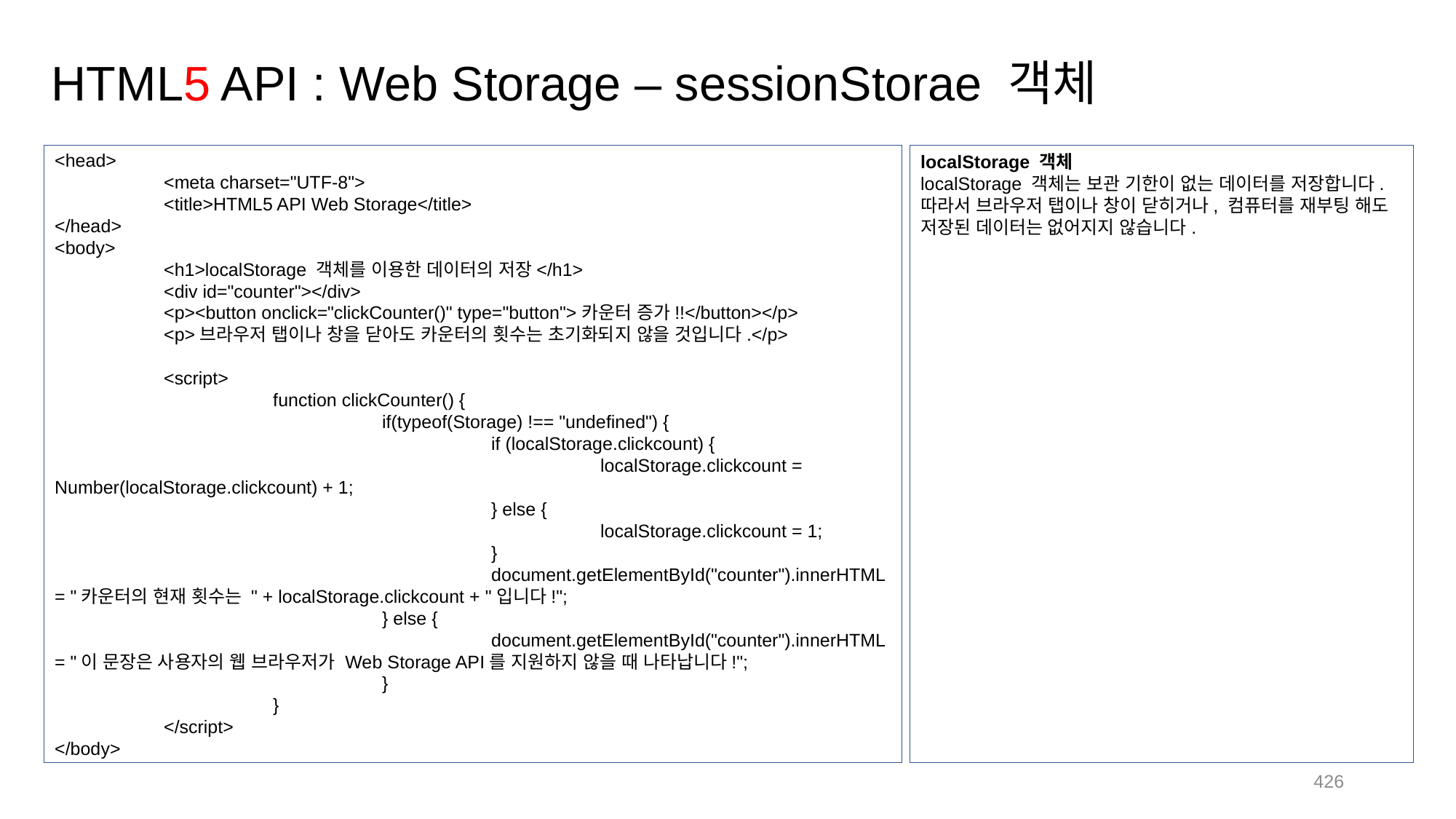

# HTML5 API : Web Storage – sessionStorae 객체
<head>
	<meta charset="UTF-8">
	<title>HTML5 API Web Storage</title>
</head>
<body>
	<h1>localStorage 객체를 이용한 데이터의 저장</h1>
	<div id="counter"></div>
	<p><button onclick="clickCounter()" type="button">카운터 증가!!</button></p>
	<p>브라우저 탭이나 창을 닫아도 카운터의 횟수는 초기화되지 않을 것입니다.</p>

	<script>
		function clickCounter() {
			if(typeof(Storage) !== "undefined") {
				if (localStorage.clickcount) {
					localStorage.clickcount = Number(localStorage.clickcount) + 1;
				} else {
					localStorage.clickcount = 1;
				}
				document.getElementById("counter").innerHTML = "카운터의 현재 횟수는 " + localStorage.clickcount + "입니다!";
			} else {
				document.getElementById("counter").innerHTML = "이 문장은 사용자의 웹 브라우저가 Web Storage API를 지원하지 않을 때 나타납니다!";
			}
		}
	</script>
</body>
localStorage 객체
localStorage 객체는 보관 기한이 없는 데이터를 저장합니다.
따라서 브라우저 탭이나 창이 닫히거나, 컴퓨터를 재부팅 해도 저장된 데이터는 없어지지 않습니다.
426